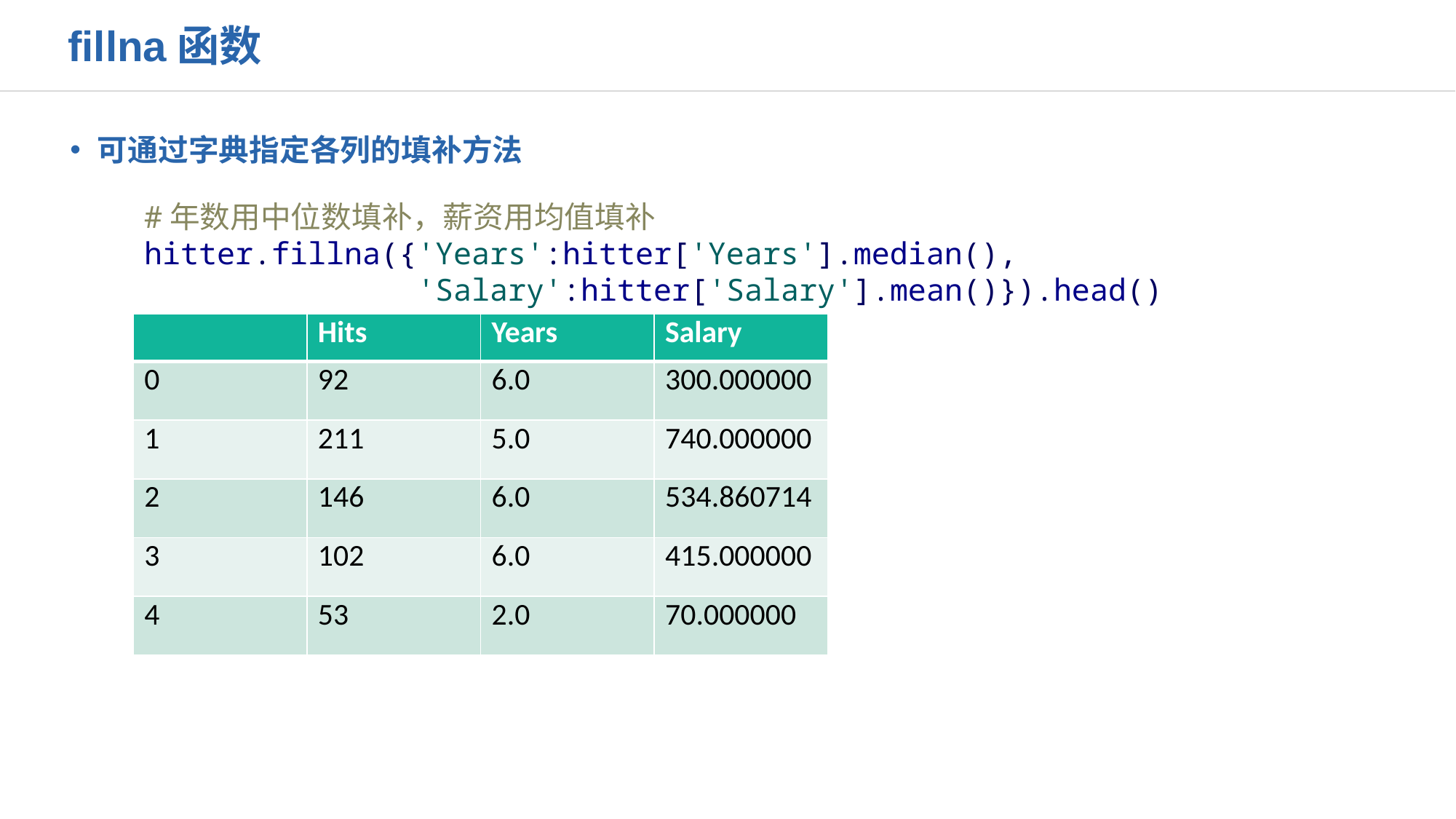

fillna函数
可通过字典指定各列的填补方法

#年数用中位数填补，薪资用均值填补
hitter.fillna({'Years':hitter['Years'].median(),
               'Salary':hitter['Salary'].mean()}).head()
|  | Hits | Years | Salary |
| --- | --- | --- | --- |
| 0 | 92 | 6.0 | 300.000000 |
| 1 | 211 | 5.0 | 740.000000 |
| 2 | 146 | 6.0 | 534.860714 |
| 3 | 102 | 6.0 | 415.000000 |
| 4 | 53 | 2.0 | 70.000000 |